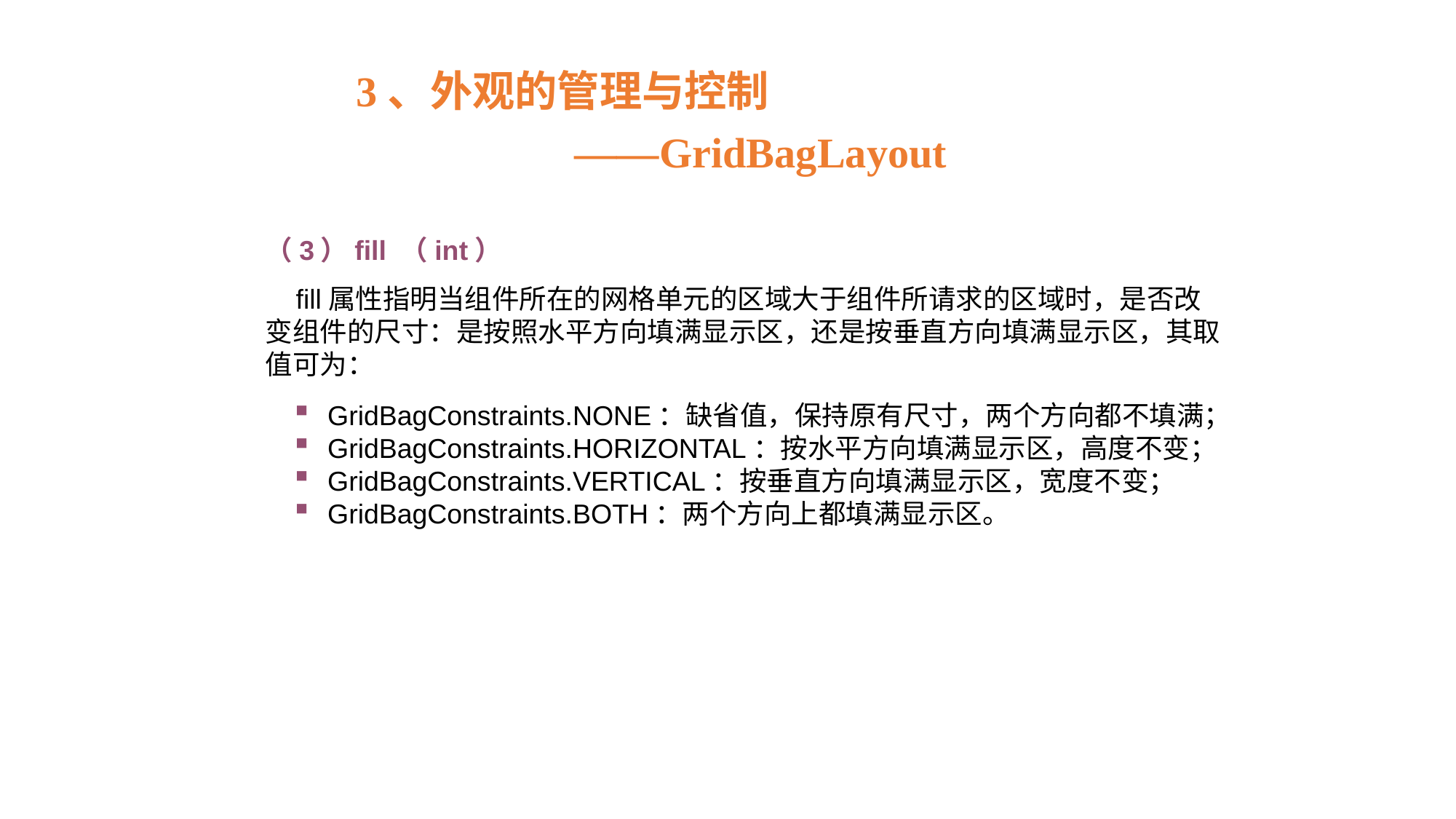

3、外观的管理与控制
		——GridBagLayout
（3）fill （int）

    fill属性指明当组件所在的网格单元的区域大于组件所请求的区域时，是否改变组件的尺寸：是按照水平方向填满显示区，还是按垂直方向填满显示区，其取值可为：

 GridBagConstraints.NONE：缺省值，保持原有尺寸，两个方向都不填满；
 GridBagConstraints.HORIZONTAL：按水平方向填满显示区，高度不变；
 GridBagConstraints.VERTICAL：按垂直方向填满显示区，宽度不变；
 GridBagConstraints.BOTH：两个方向上都填满显示区。